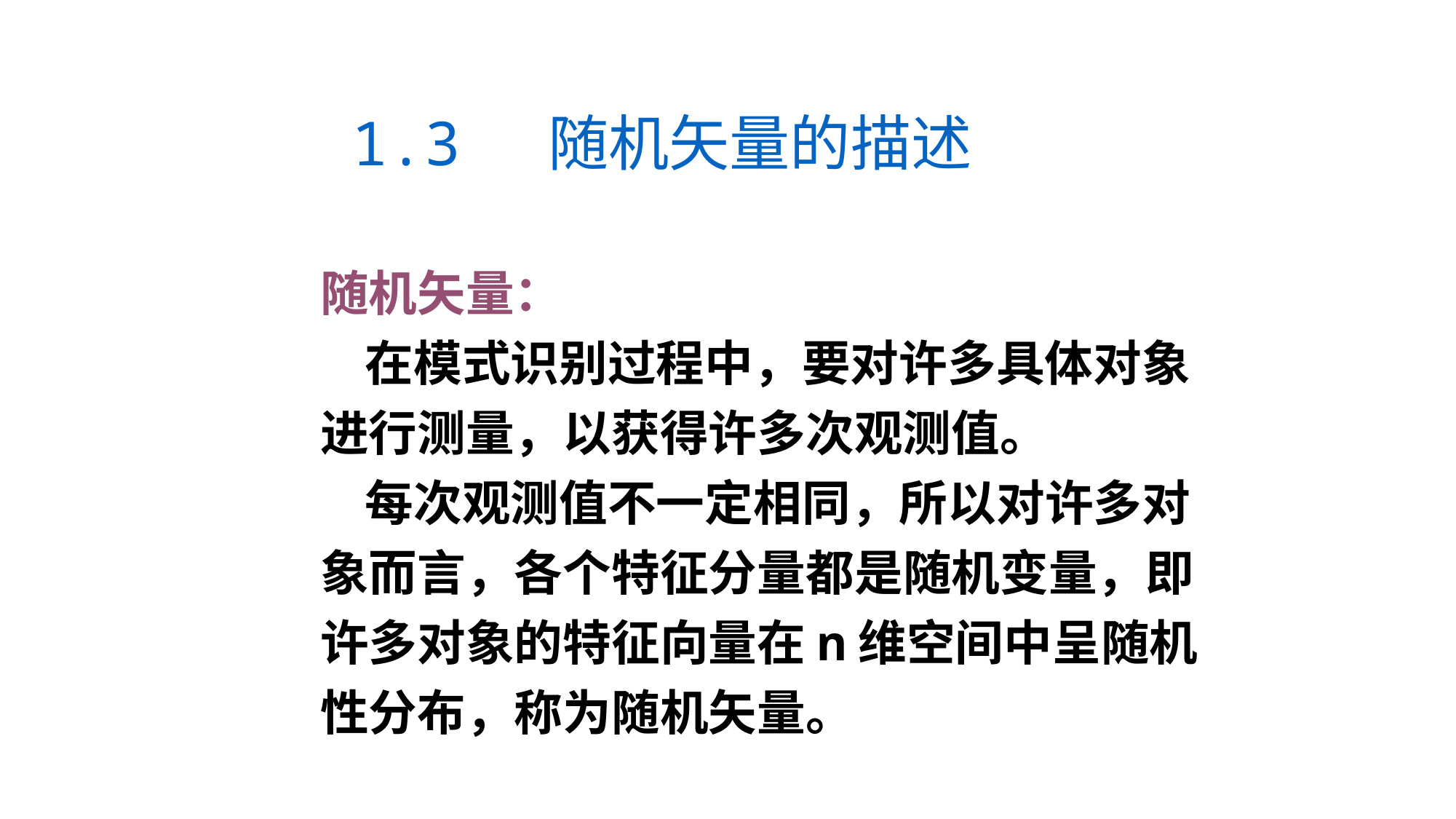

1.3  随机矢量的描述
随机矢量：
   在模式识别过程中，要对许多具体对象进行测量，以获得许多次观测值。
   每次观测值不一定相同，所以对许多对象而言，各个特征分量都是随机变量，即许多对象的特征向量在n维空间中呈随机性分布，称为随机矢量。
44